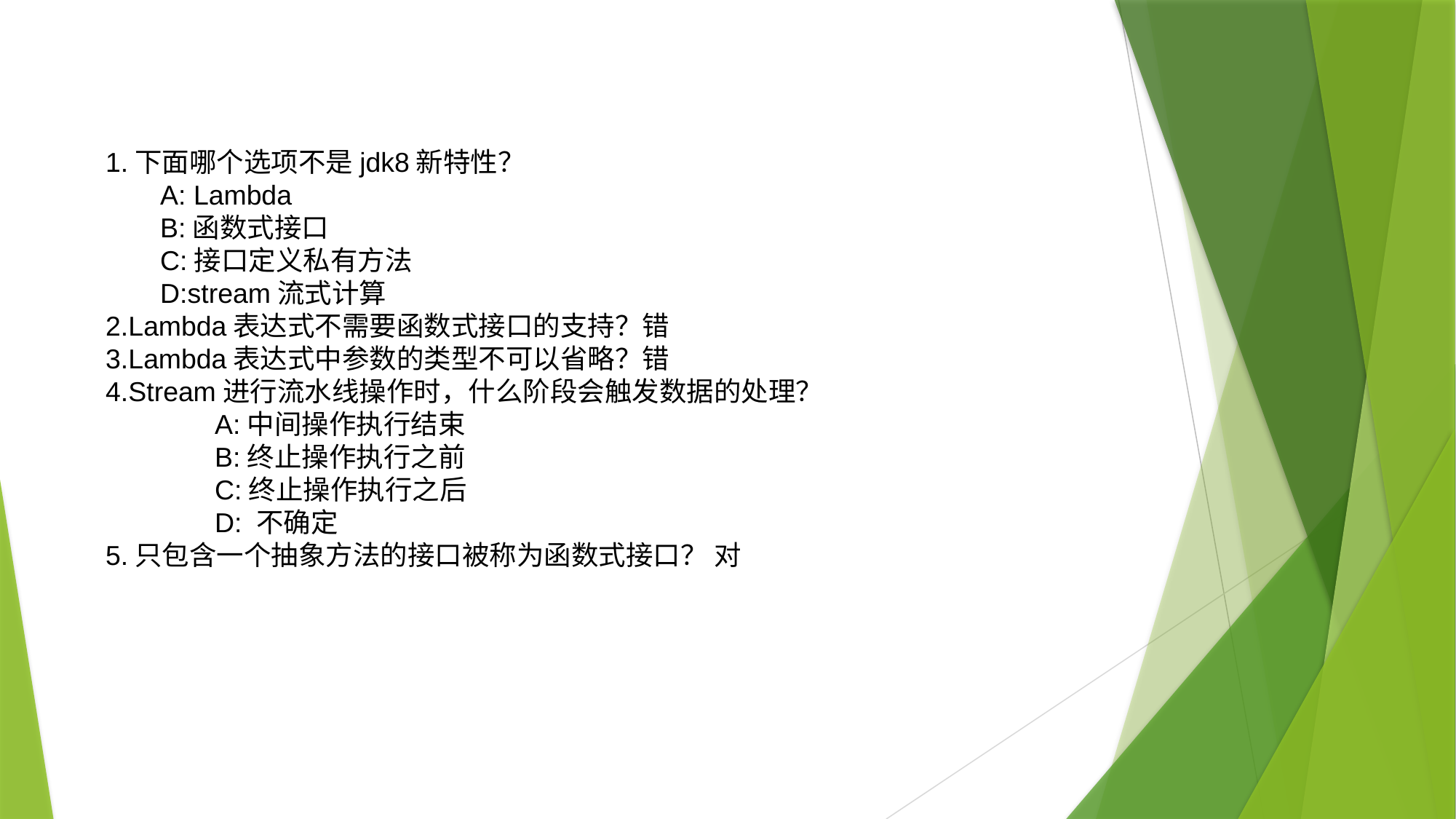

1.下面哪个选项不是jdk8新特性？
A: Lambda
B:函数式接口
C:接口定义私有方法
D:stream流式计算
2.Lambda表达式不需要函数式接口的支持？错
3.Lambda表达式中参数的类型不可以省略？错
4.Stream进行流水线操作时，什么阶段会触发数据的处理？
	A:中间操作执行结束
	B:终止操作执行之前
	C:终止操作执行之后
	D: 不确定
5.只包含一个抽象方法的接口被称为函数式接口？ 对